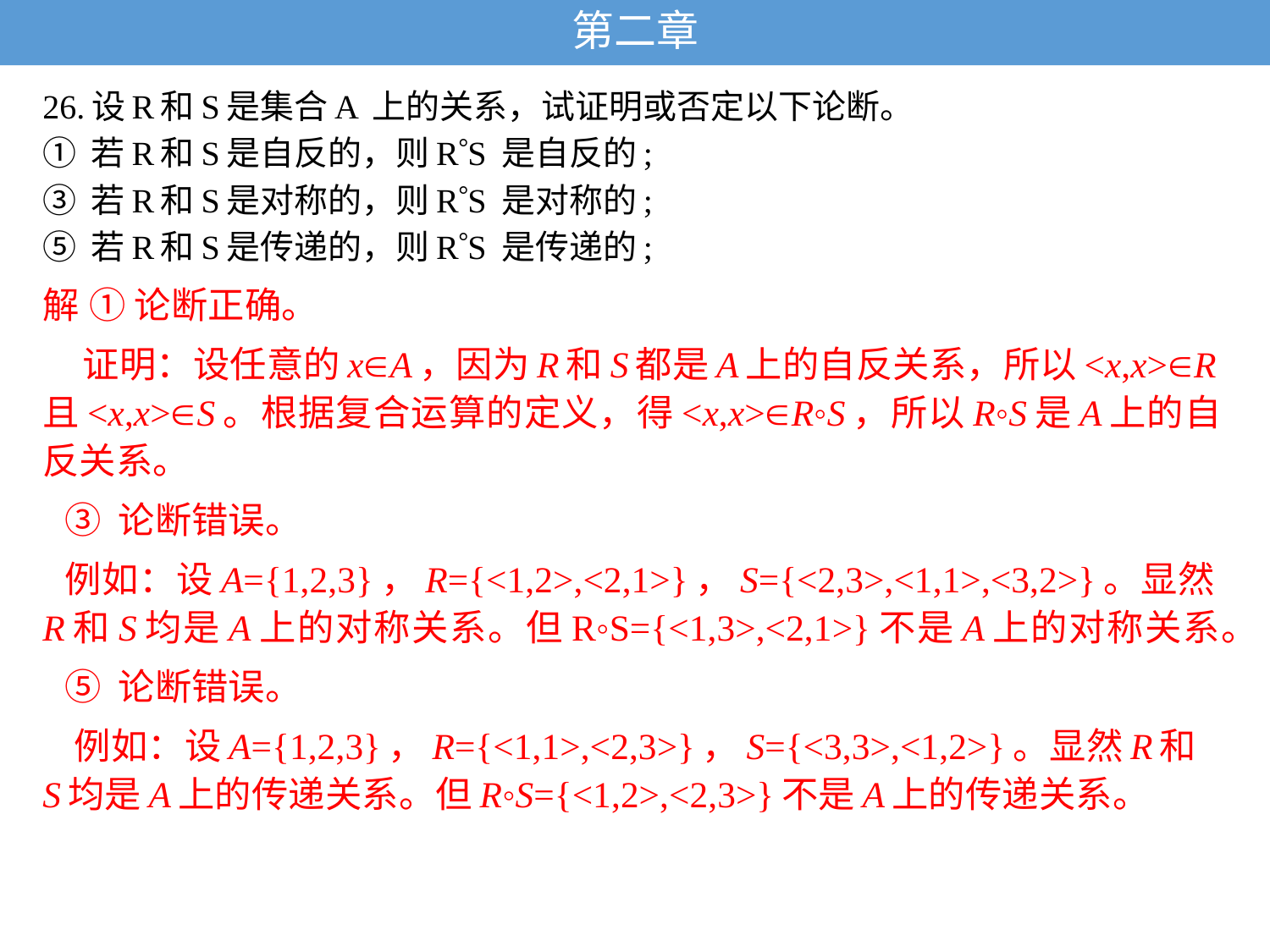

# 第二章
26.设R和S是集合A 上的关系，试证明或否定以下论断。
① 若R和S是自反的，则R°S 是自反的;
③ 若R和S是对称的，则R°S 是对称的;
⑤ 若R和S是传递的，则R°S 是传递的;
解 ① 论断正确。
    证明：设任意的x∈A，因为R和S都是A上的自反关系，所以<x,x>∈R且<x,x>∈S。根据复合运算的定义，得<x,x>∈R◦S，所以R◦S是A上的自反关系。
③ 论断错误。
例如：设A={1,2,3}，R={<1,2>,<2,1>}，S={<2,3>,<1,1>,<3,2>}。显然R和S均是A上的对称关系。但R◦S={<1,3>,<2,1>}不是A上的对称关系。
⑤ 论断错误。
   例如：设A={1,2,3}，R={<1,1>,<2,3>}，S={<3,3>,<1,2>}。显然R和S均是A上的传递关系。但R◦S={<1,2>,<2,3>}不是A上的传递关系。